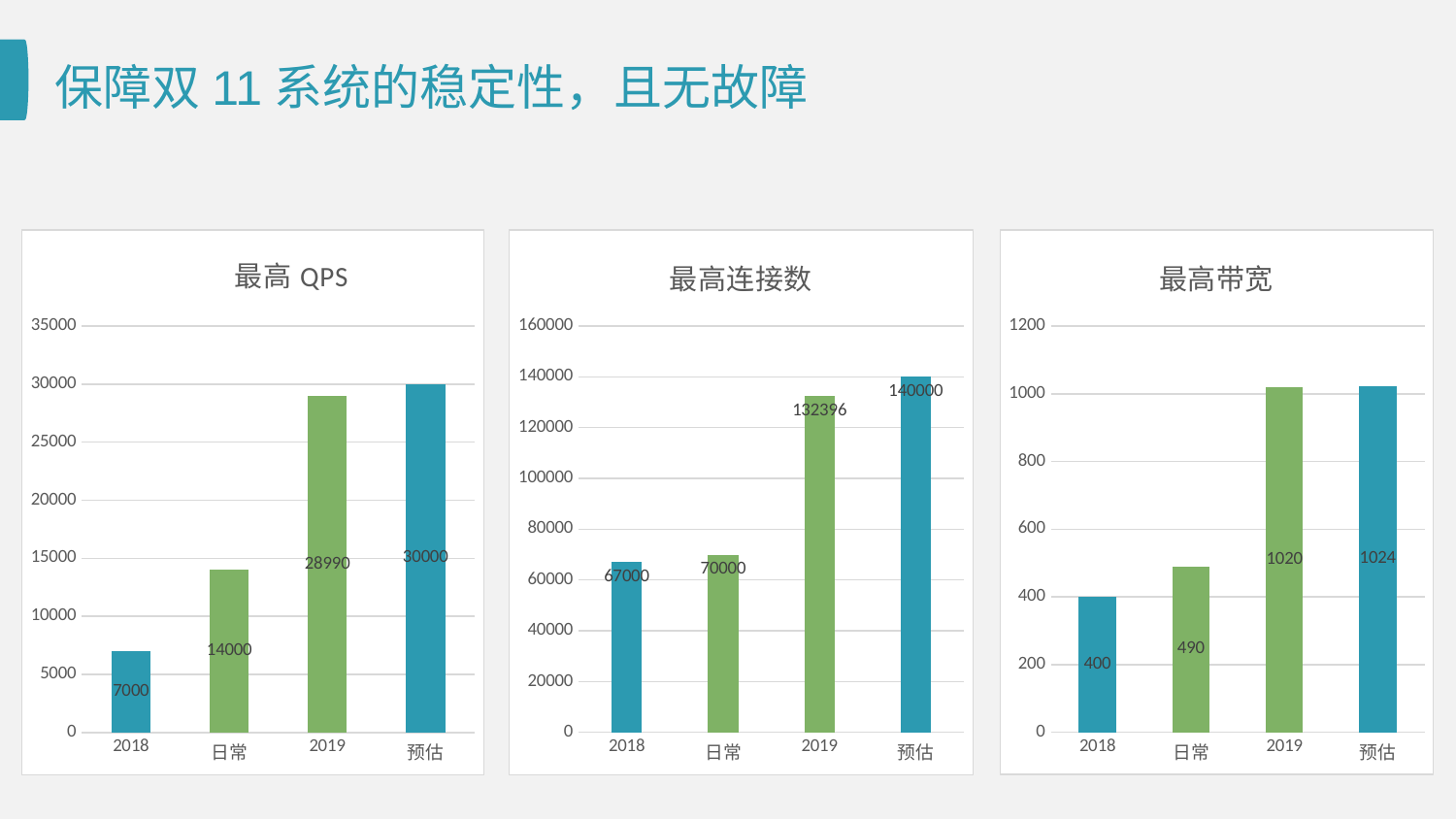

# 保障双11系统的稳定性，且无故障

### Chart: 最高连接数

| Category | 连接数 |
|---|---|
| 2018 | 67000.0 |
| 日常 | 70000.0 |
| 2019 | 132396.0 |
| 预估 | 140000.0 |

### Chart: 最高QPS

| Category | QPS |
|---|---|
| 2018 | 7000.0 |
| 日常 | 14000.0 |
| 2019 | 28990.0 |
| 预估 | 30000.0 |

### Chart: 最高带宽

| Category | 带宽 |
|---|---|
| 2018 | 400.0 |
| 日常 | 490.0 |
| 2019 | 1020.0 |
| 预估 | 1024.0 |